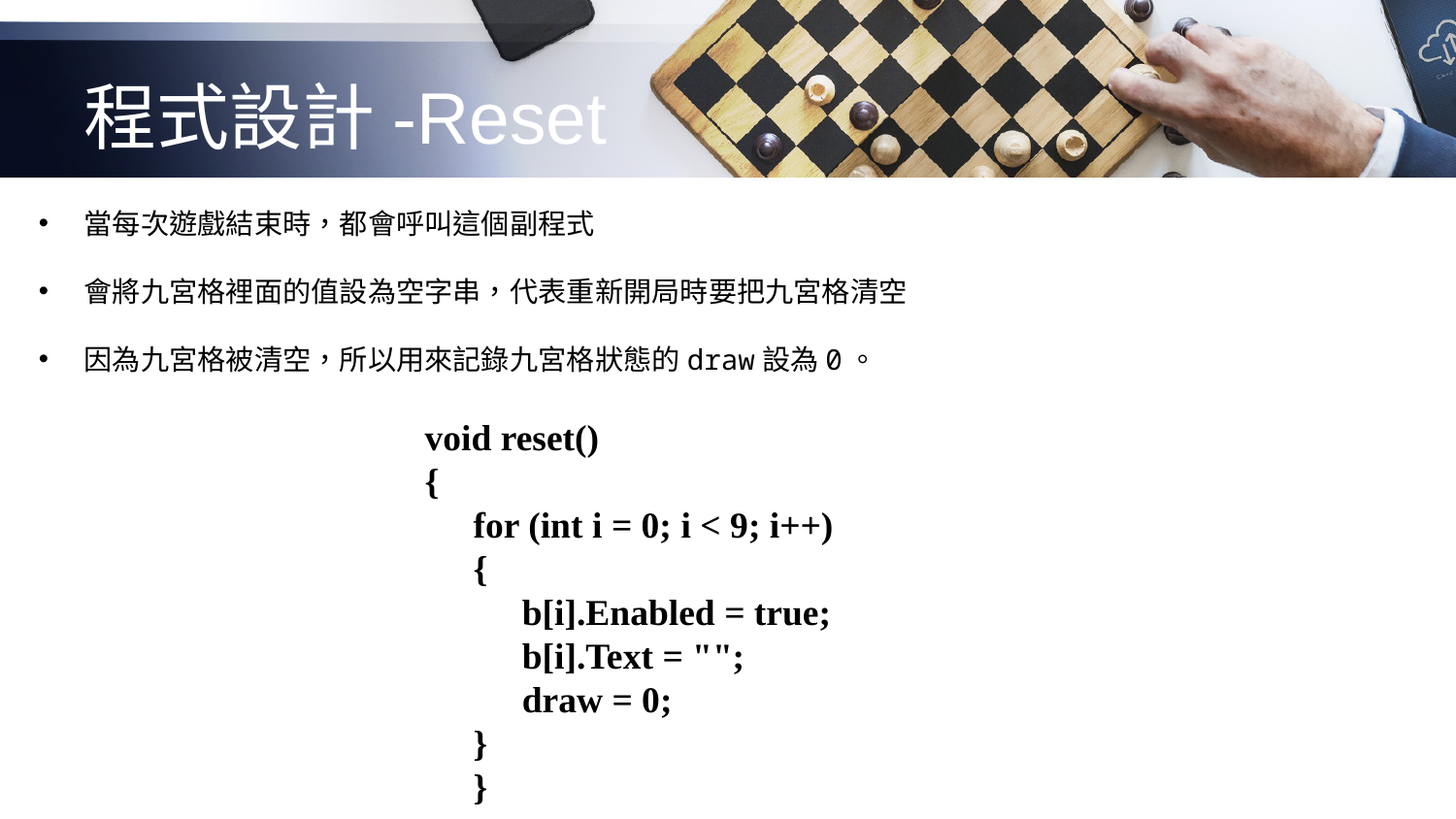

# 程式設計-Reset
當每次遊戲結束時，都會呼叫這個副程式

會將九宮格裡面的值設為空字串，代表重新開局時要把九宮格清空

因為九宮格被清空，所以用來記錄九宮格狀態的draw設為0。
void reset()
{
for (int i = 0; i < 9; i++)
{
b[i].Enabled = true;
b[i].Text = "";
draw = 0;
}
}